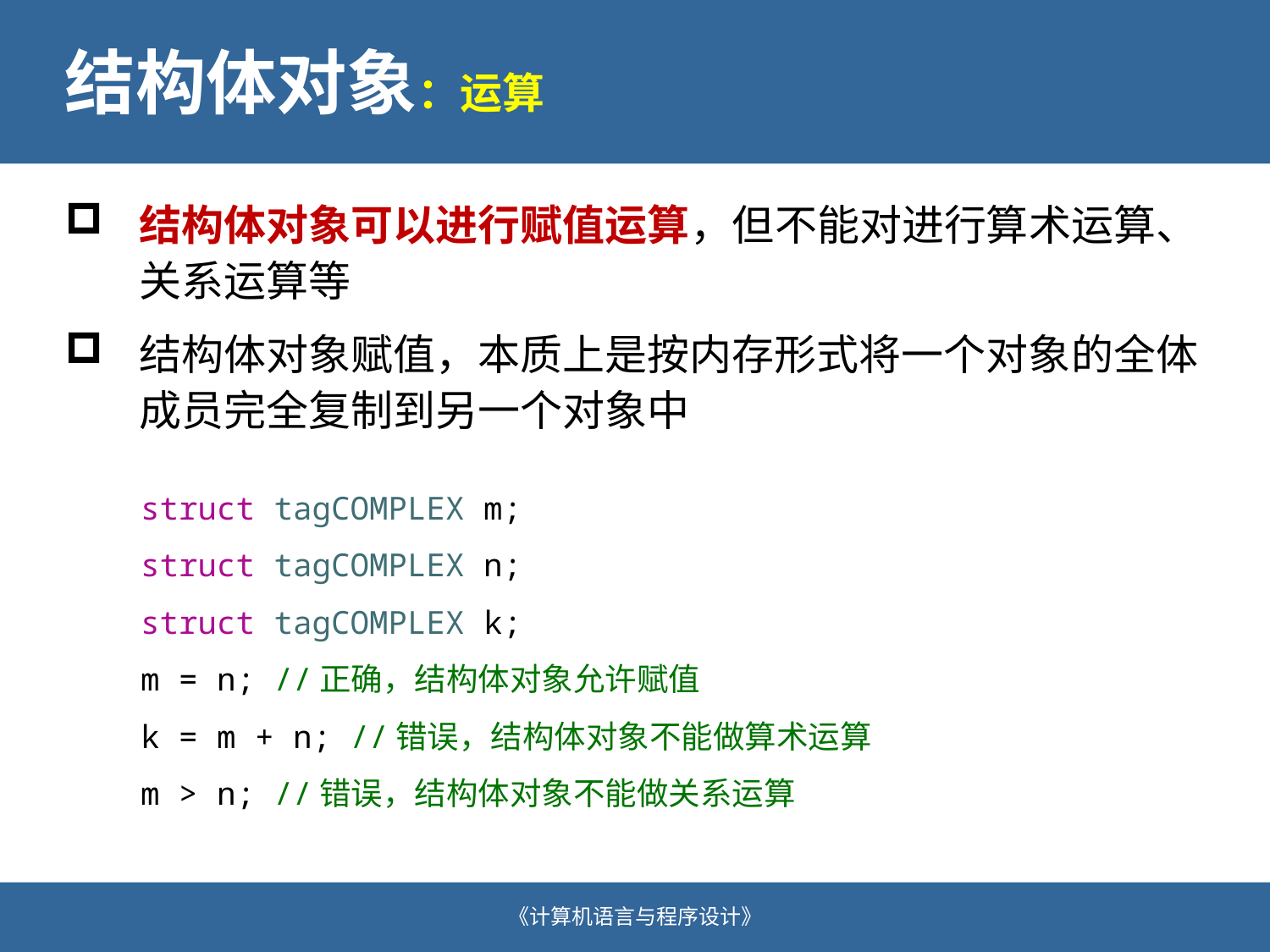

# 结构体对象：运算
结构体对象可以进行赋值运算，但不能对进行算术运算、关系运算等
结构体对象赋值，本质上是按内存形式将一个对象的全体成员完全复制到另一个对象中
    struct tagCOMPLEX m;
    struct tagCOMPLEX n;
    struct tagCOMPLEX k;
    m = n; //正确，结构体对象允许赋值
    k = m + n; //错误，结构体对象不能做算术运算
    m > n; //错误，结构体对象不能做关系运算

《计算机语言与程序设计》
14